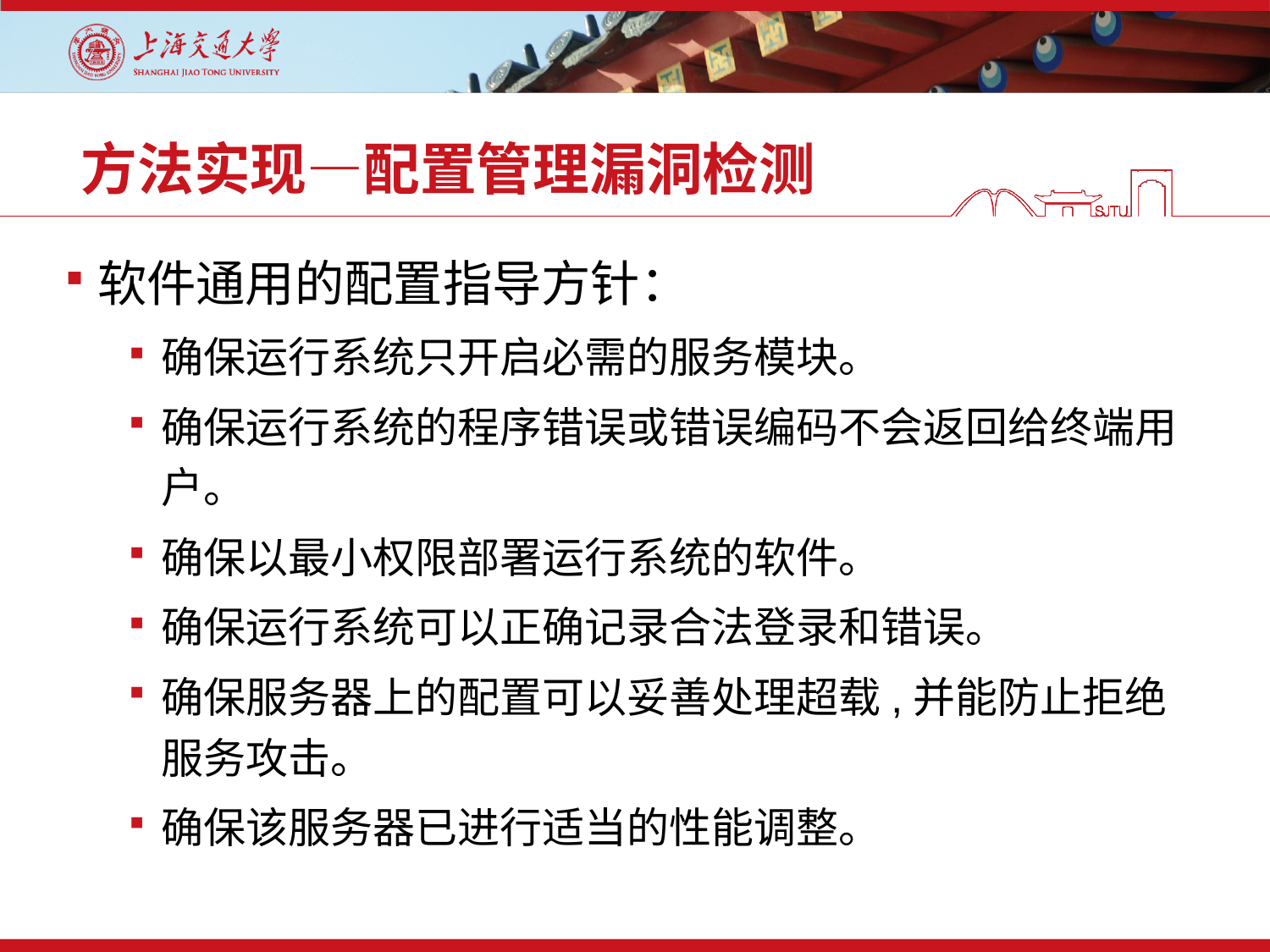

# 方法实现—配置管理漏洞检测
软件通用的配置指导方针：
确保运行系统只开启必需的服务模块。
确保运行系统的程序错误或错误编码不会返回给终端用户。
确保以最小权限部署运行系统的软件。
确保运行系统可以正确记录合法登录和错误。
确保服务器上的配置可以妥善处理超载,并能防止拒绝服务攻击。
确保该服务器已进行适当的性能调整。